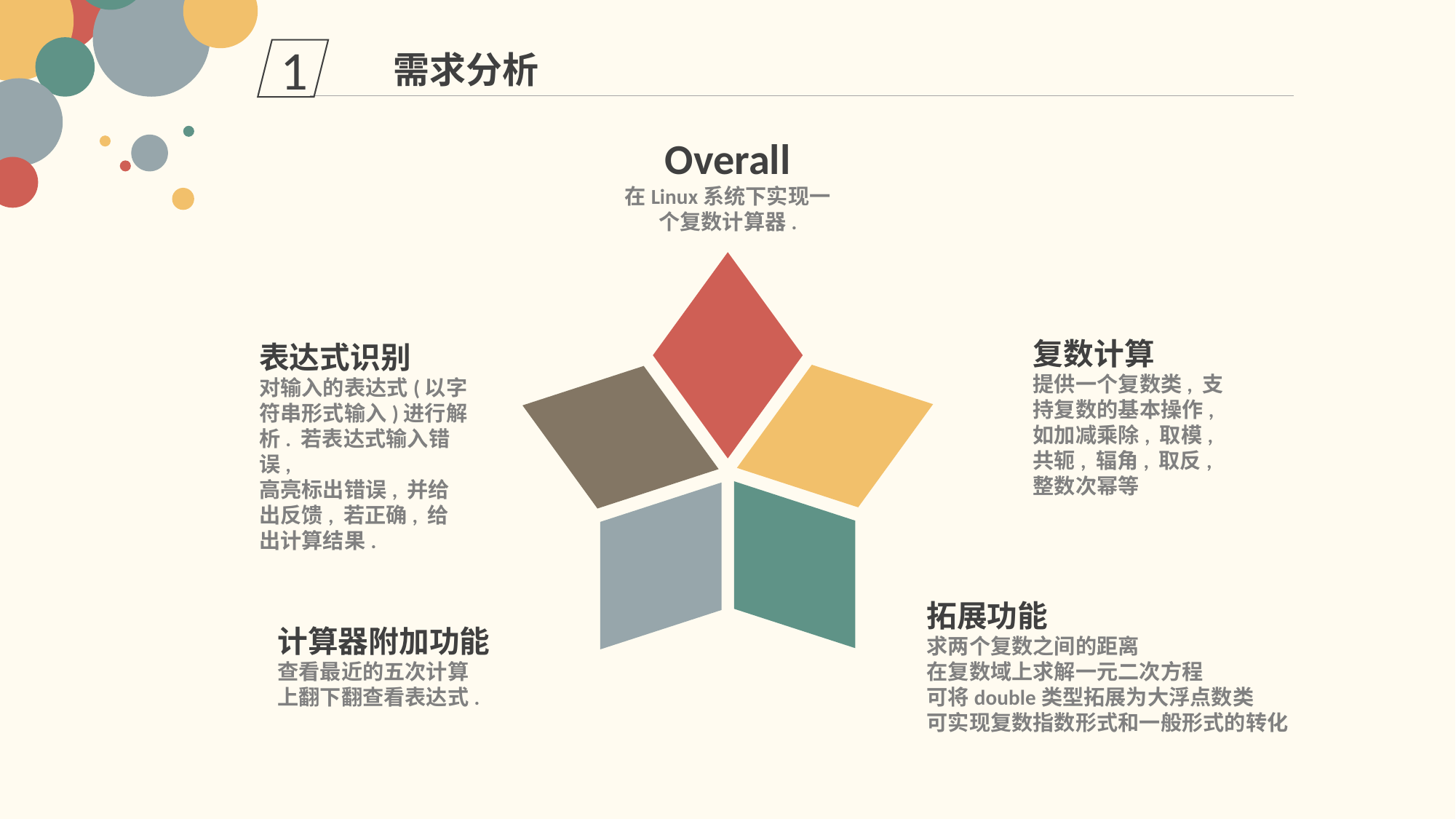

1
需求分析
Overall
在Linux系统下实现一个复数计算器.

复数计算
提供一个复数类, 支持复数的基本操作, 如加减乘除, 取模, 共轭, 辐角, 取反, 整数次幂等
表达式识别
对输入的表达式(以字符串形式输入)进行解析. 若表达式输入错误,
高亮标出错误, 并给出反馈, 若正确, 给出计算结果.

拓展功能
求两个复数之间的距离
在复数域上求解一元二次方程
可将double类型拓展为大浮点数类
可实现复数指数形式和一般形式的转化
计算器附加功能
查看最近的五次计算
上翻下翻查看表达式.